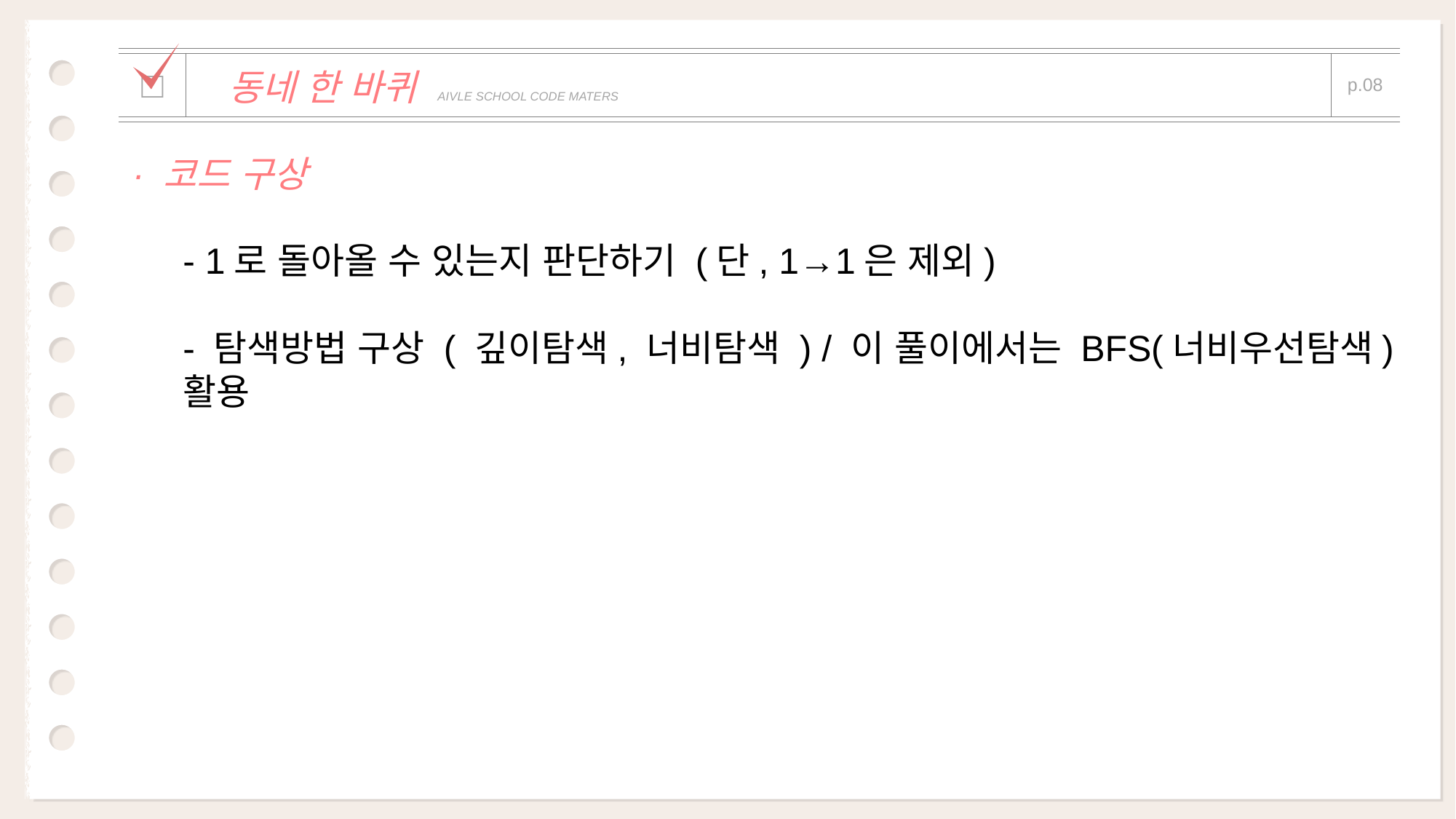

|  |  |  |
| --- | --- | --- |
| □ | 동네 한 바퀴 AIVLE SCHOOL CODE MATERS | p.08 |
|  |  |  |
· 코드 구상
- 1로 돌아올 수 있는지 판단하기 (단, 1→1은 제외)

- 탐색방법 구상 ( 깊이탐색, 너비탐색 ) / 이 풀이에서는 BFS(너비우선탐색) 활용